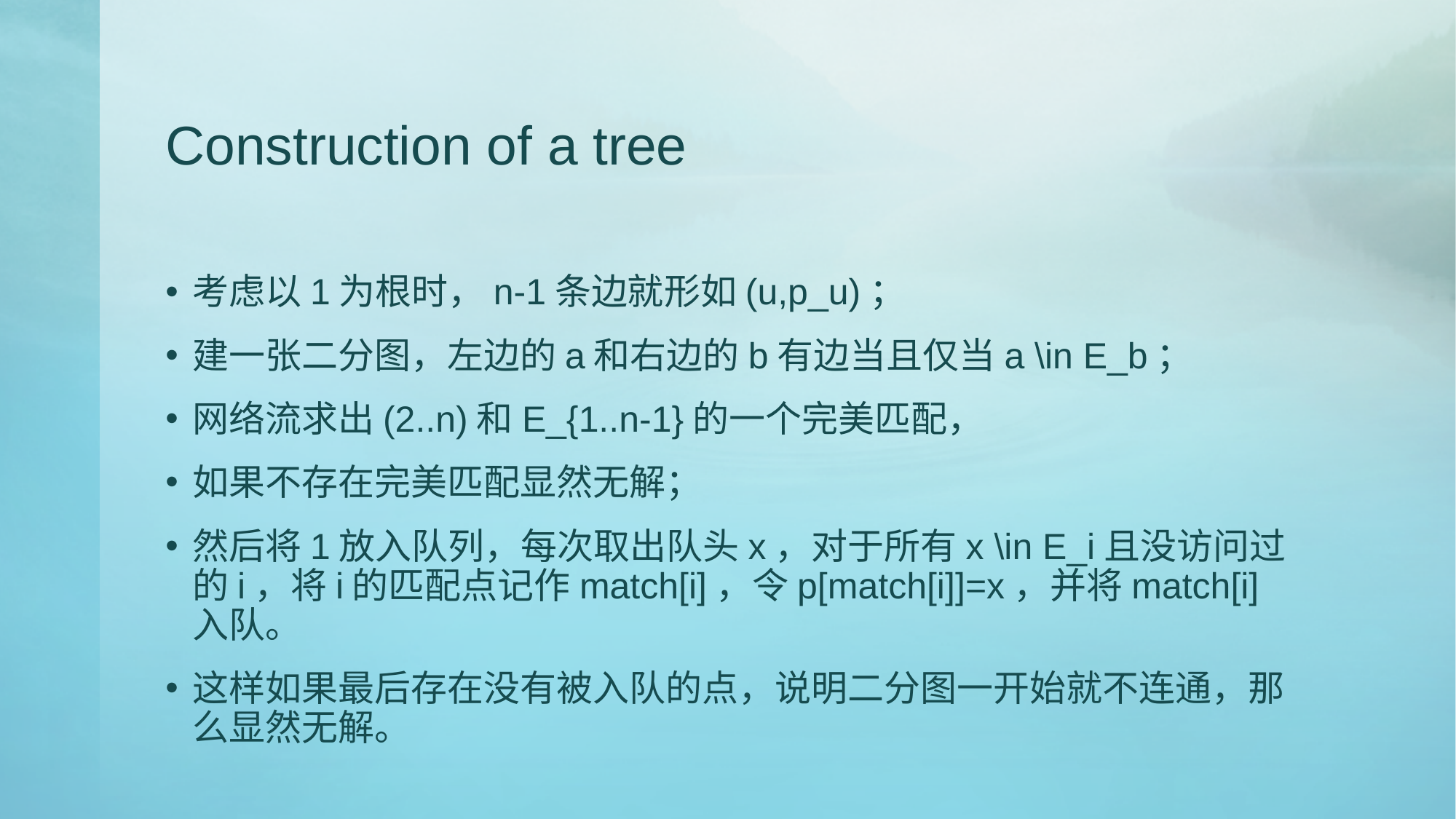

# Construction of a tree

考虑以1为根时，n-1条边就形如(u,p_u)；
建一张二分图，左边的a和右边的b有边当且仅当a \in E_b；
网络流求出(2..n)和E_{1..n-1}的一个完美匹配，
如果不存在完美匹配显然无解；
然后将1放入队列，每次取出队头x，对于所有x \in E_i且没访问过的i，将i的匹配点记作match[i]，令p[match[i]]=x，并将match[i]入队。
这样如果最后存在没有被入队的点，说明二分图一开始就不连通，那么显然无解。